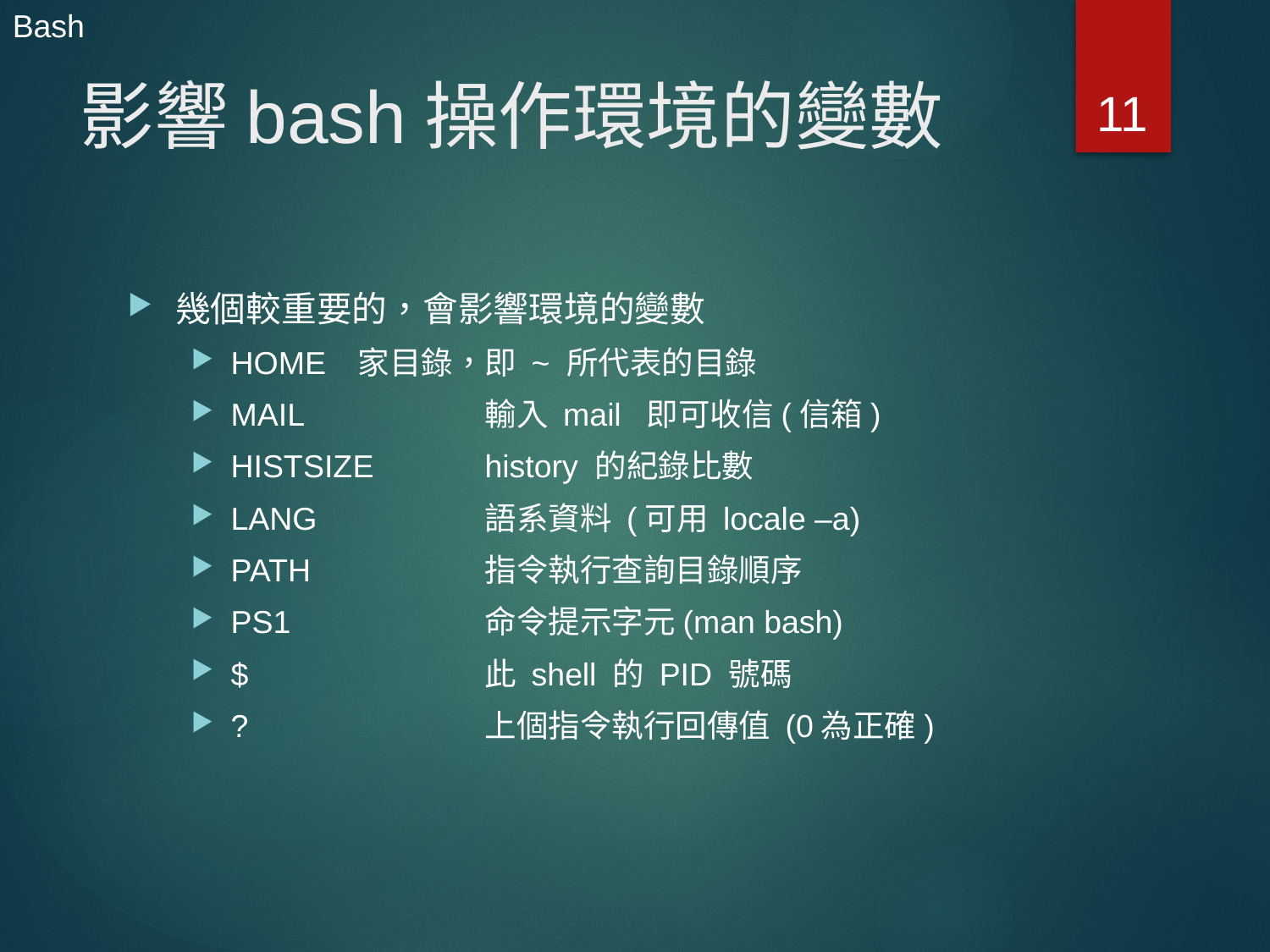

Bash
11
# 影響bash操作環境的變數
幾個較重要的，會影響環境的變數
HOME	家目錄，即 ~ 所代表的目錄
MAIL		輸入 mail  即可收信(信箱)
HISTSIZE	history 的紀錄比數
LANG		語系資料 (可用 locale –a)
PATH		指令執行查詢目錄順序
PS1		命令提示字元(man bash)
$		此 shell 的 PID 號碼
?		上個指令執行回傳值 (0為正確)